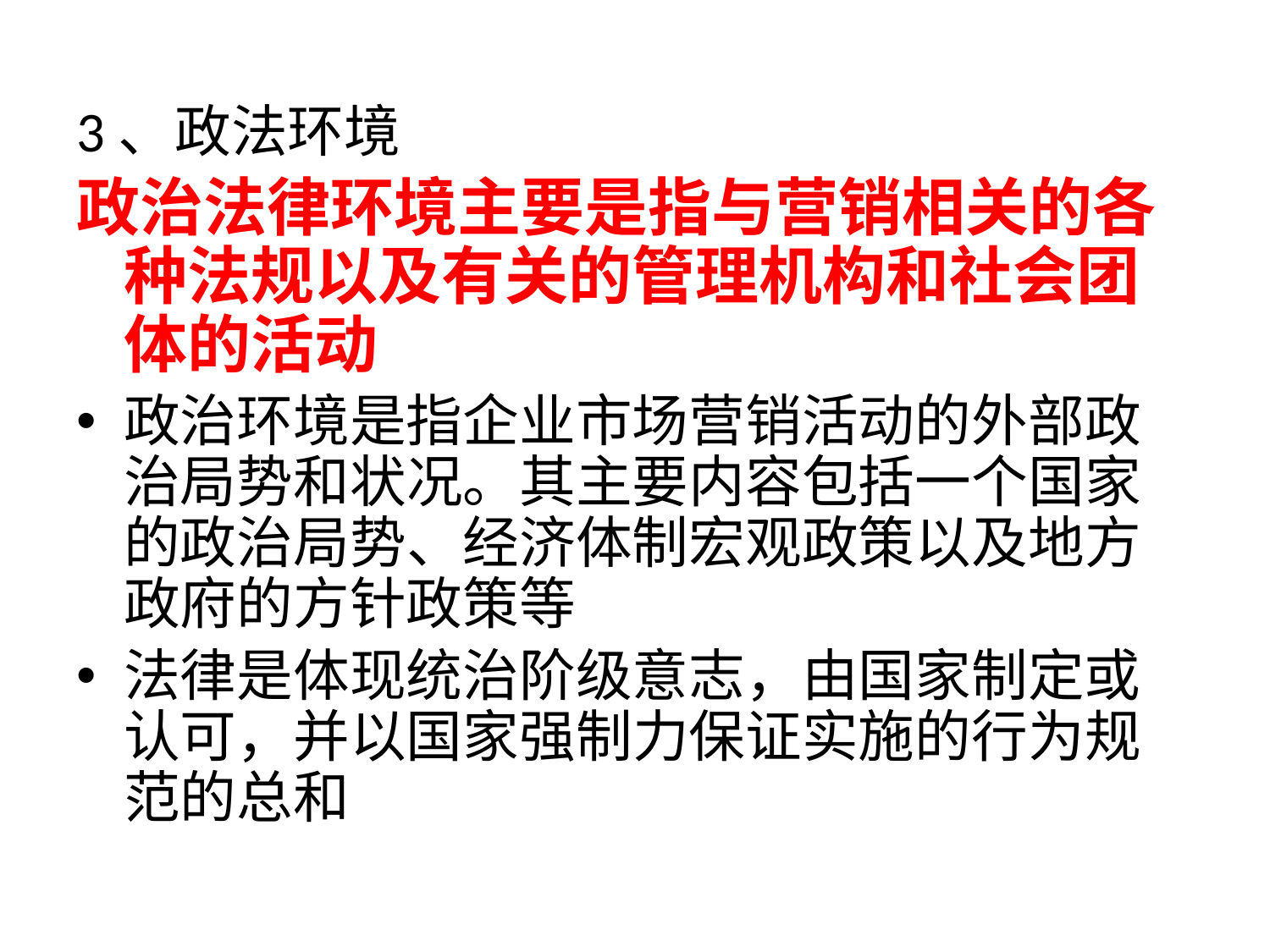

3、政法环境
政治法律环境主要是指与营销相关的各种法规以及有关的管理机构和社会团体的活动
政治环境是指企业市场营销活动的外部政治局势和状况。其主要内容包括一个国家的政治局势、经济体制宏观政策以及地方政府的方针政策等
法律是体现统治阶级意志，由国家制定或认可，并以国家强制力保证实施的行为规范的总和